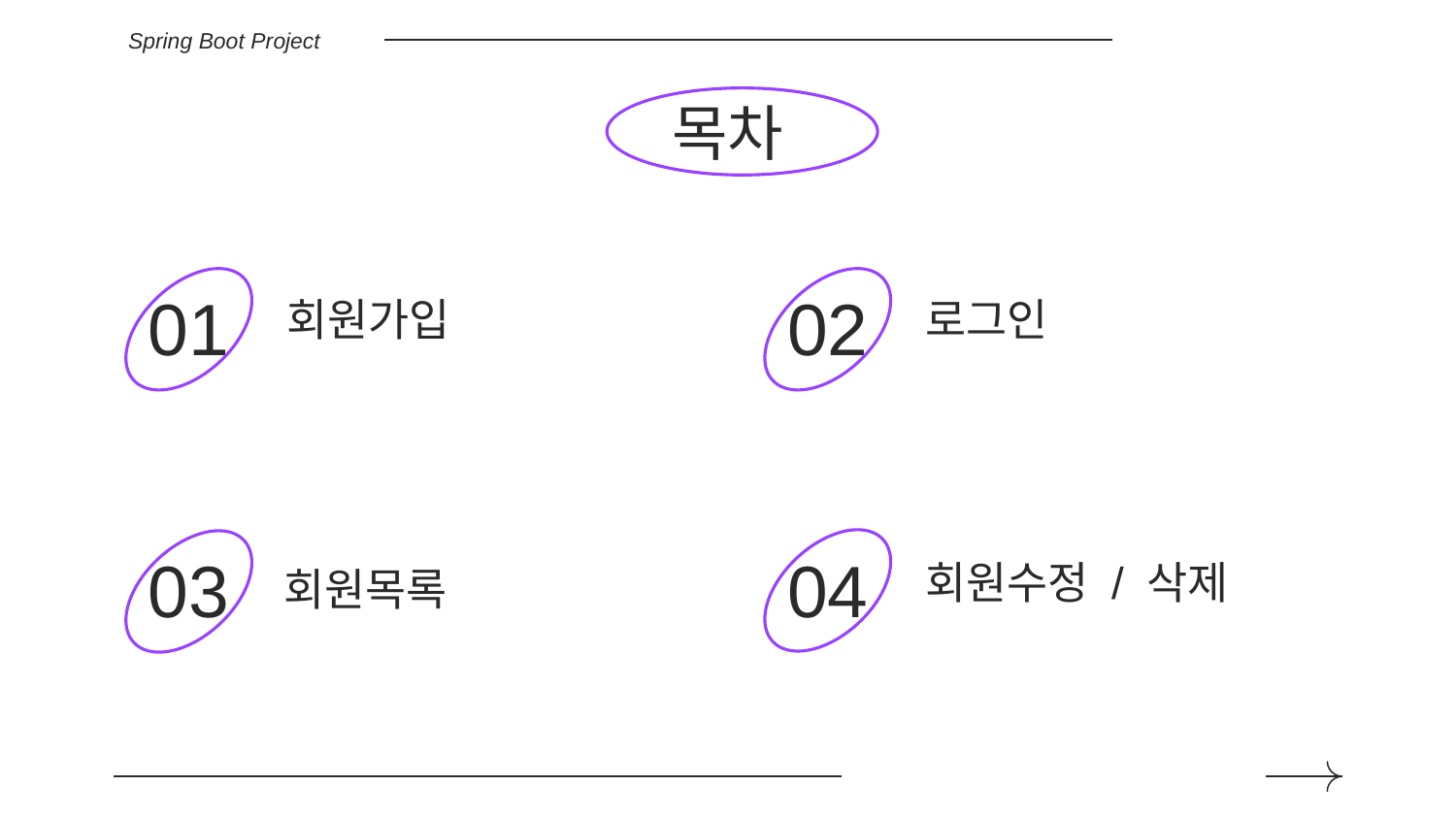

Spring Boot Project
# 목차

01
02
로그인
회원가입

03
04
회원수정 / 삭제

회원목록